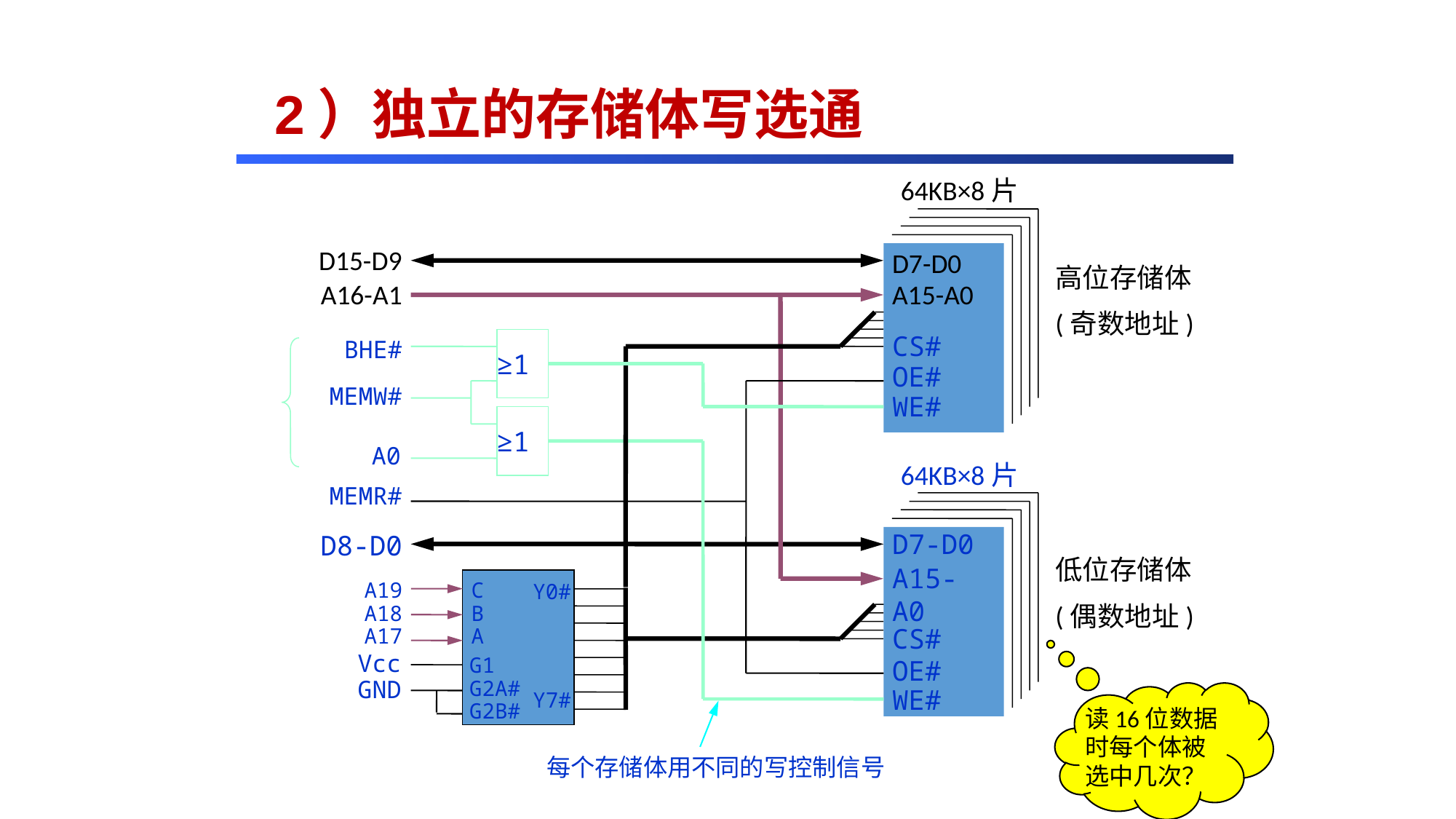

# 2）独立的存储体写选通

64KB×8片

D15-D9

D7-D0

高位存储体
(奇数地址)
A16-A1
A15-A0

CS#
≥1

BHE#

OE#
WE#

MEMW#

≥1

A0

64KB×8片
MEMR#

D7-D0

D8-D0

低位存储体
(偶数地址)
A15-A0

Y0#

Y7#

A19
A18
A17
C
B
A

CS#

Vcc
GND
G1
G2A#
G2B#
OE#
WE#

读16位数据时每个体被选中几次？

每个存储体用不同的写控制信号